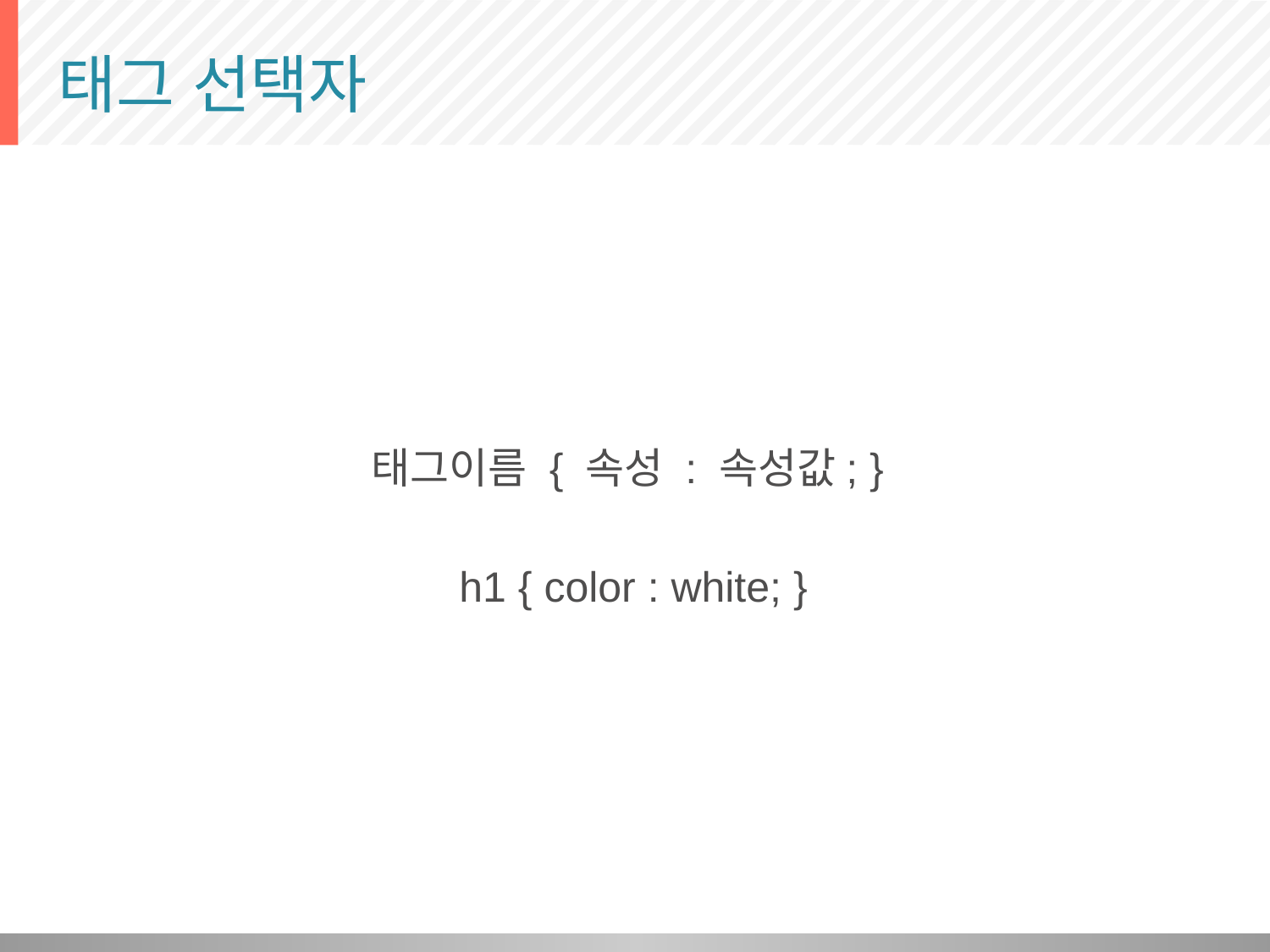

# 태그 선택자
태그이름 { 속성 : 속성값; }

h1 { color : white; }